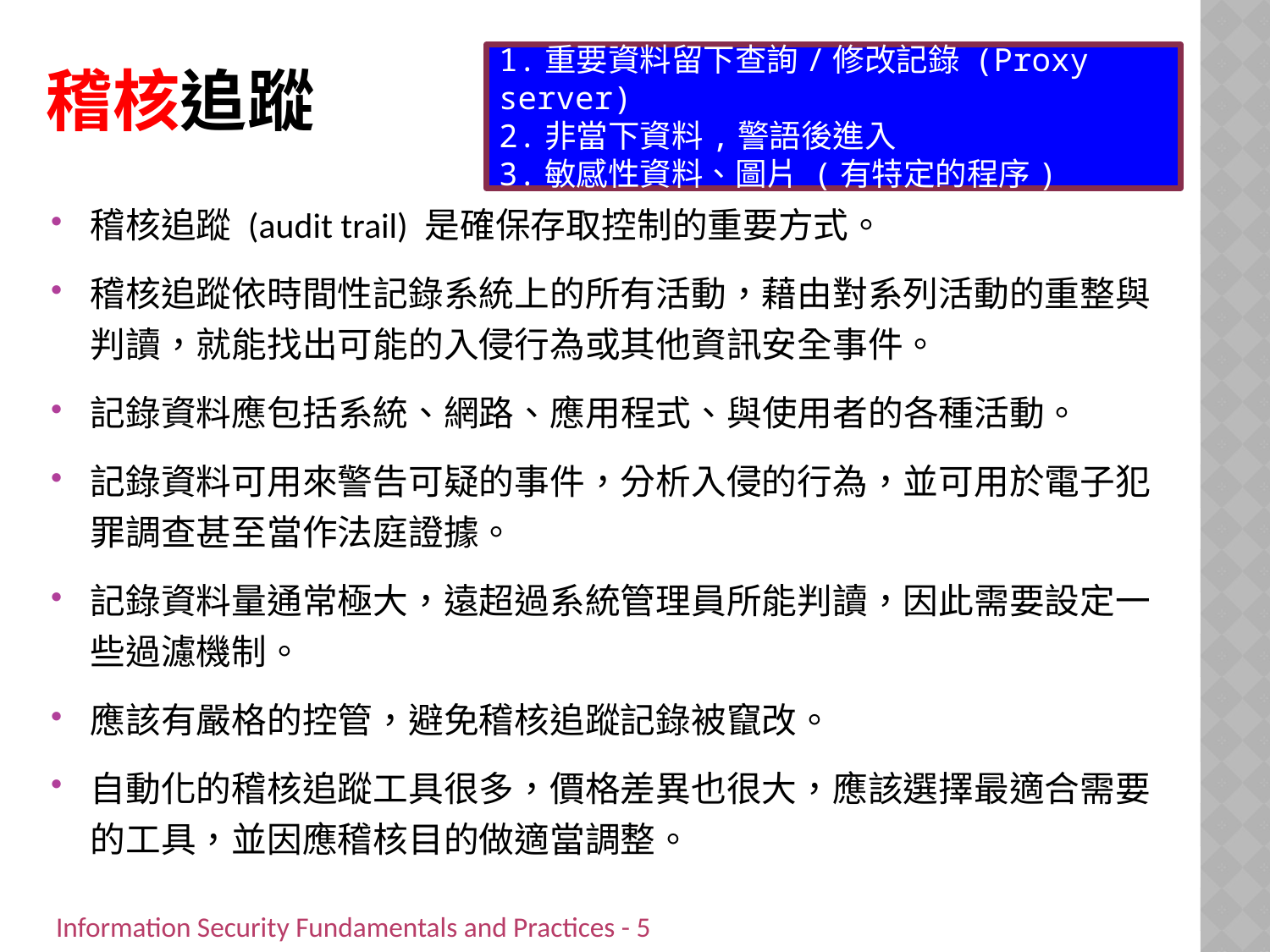

# 稽核追蹤
1.重要資料留下查詢/修改記錄 (Proxy server)
2.非當下資料,警語後進入
3.敏感性資料、圖片 (有特定的程序)
稽核追蹤 (audit trail) 是確保存取控制的重要方式。
稽核追蹤依時間性記錄系統上的所有活動，藉由對系列活動的重整與判讀，就能找出可能的入侵行為或其他資訊安全事件。
記錄資料應包括系統、網路、應用程式、與使用者的各種活動。
記錄資料可用來警告可疑的事件，分析入侵的行為，並可用於電子犯罪調查甚至當作法庭證據。
記錄資料量通常極大，遠超過系統管理員所能判讀，因此需要設定一些過濾機制。
應該有嚴格的控管，避免稽核追蹤記錄被竄改。
自動化的稽核追蹤工具很多，價格差異也很大，應該選擇最適合需要的工具，並因應稽核目的做適當調整。